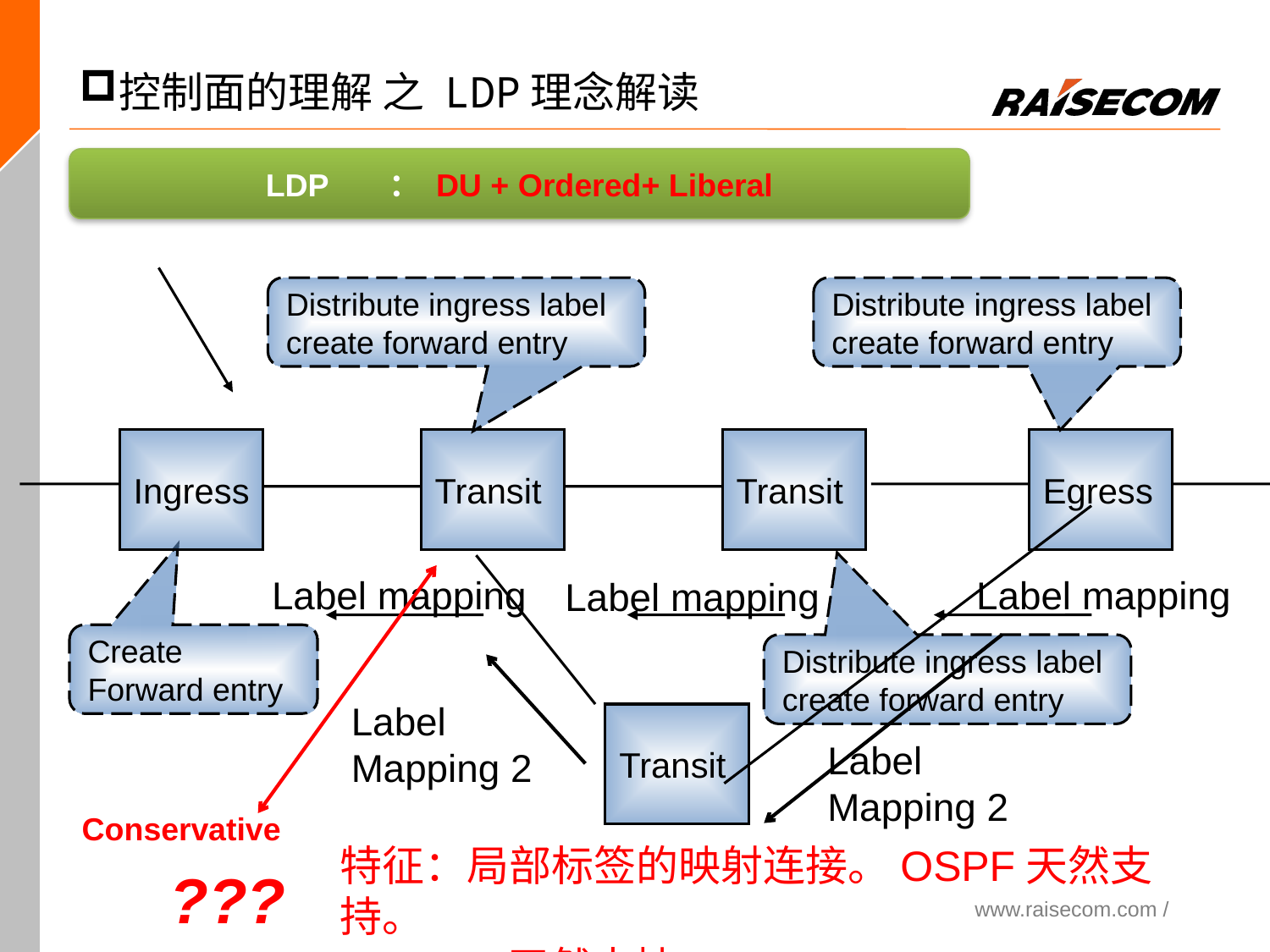

控制面的理解 之 LDP理念解读
LDP      ： DU + Ordered+ Liberal

Distribute ingress label
create forward entry
Distribute ingress label
create forward entry
Ingress
Transit
Transit
Egress

Label mapping
Label mapping
Label mapping

Create Forward entry
Distribute ingress label
create forward entry
Label
Mapping 2
Transit
Label
Mapping 2
Conservative
     ???
特征：局部标签的映射连接。OSPF天然支持。
IGP-SR 天然支持 SR-BE